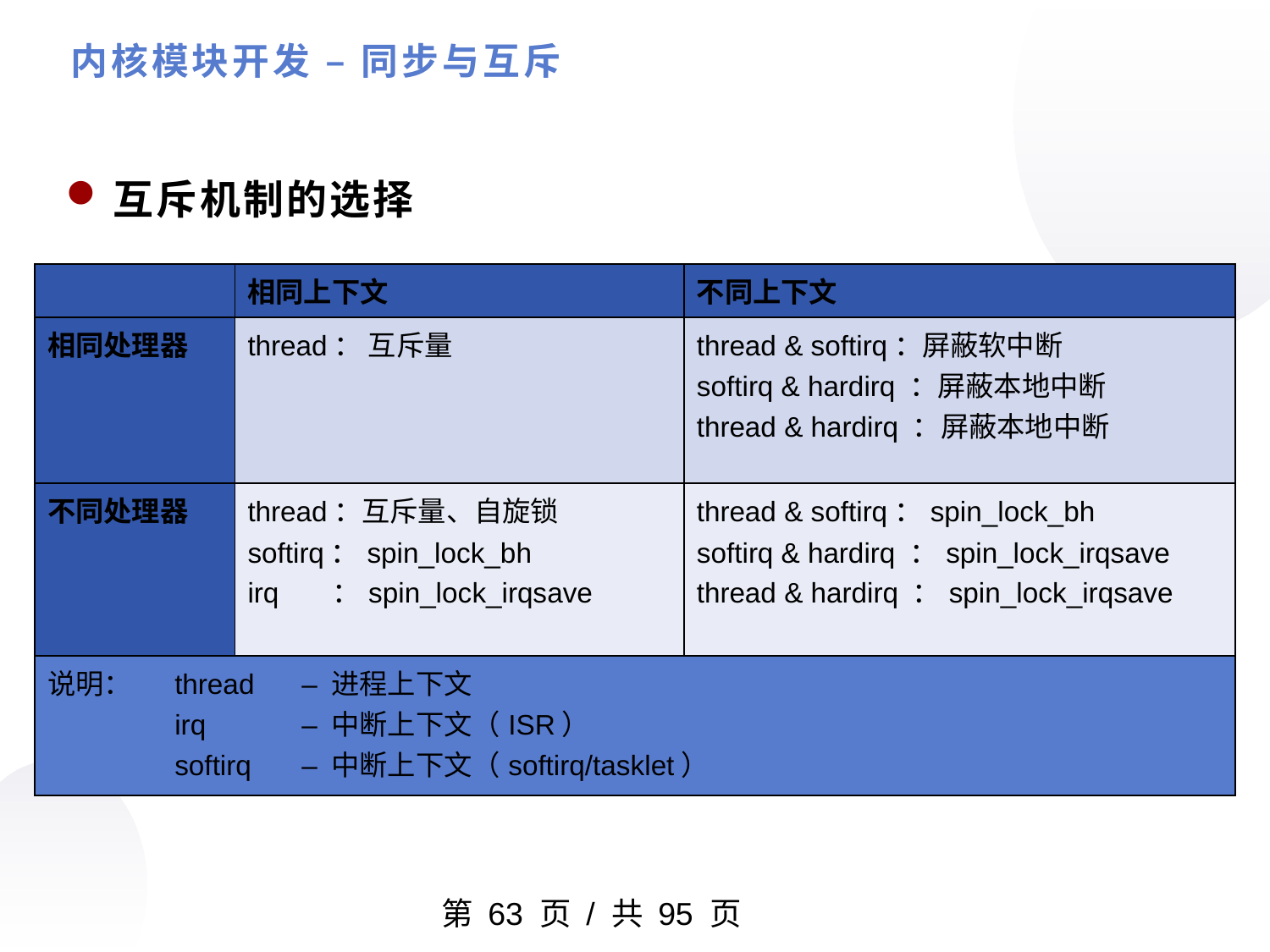

内核模块开发 – 同步与互斥

互斥机制的选择
|  | 相同上下文 | 不同上下文 |
| --- | --- | --- |
| 相同处理器 | thread： 互斥量 | thread & softirq：屏蔽软中断 softirq & hardirq ：屏蔽本地中断 thread & hardirq ：屏蔽本地中断 |
| 不同处理器 | thread：互斥量、自旋锁 softirq：spin\_lock\_bh irq ：spin\_lock\_irqsave | thread & softirq：spin\_lock\_bh softirq & hardirq ：spin\_lock\_irqsave thread & hardirq ：spin\_lock\_irqsave |
| 说明： thread – 进程上下文 irq – 中断上下文（ISR） softirq – 中断上下文（softirq/tasklet） |  |  |

第 63 页 / 共 95 页